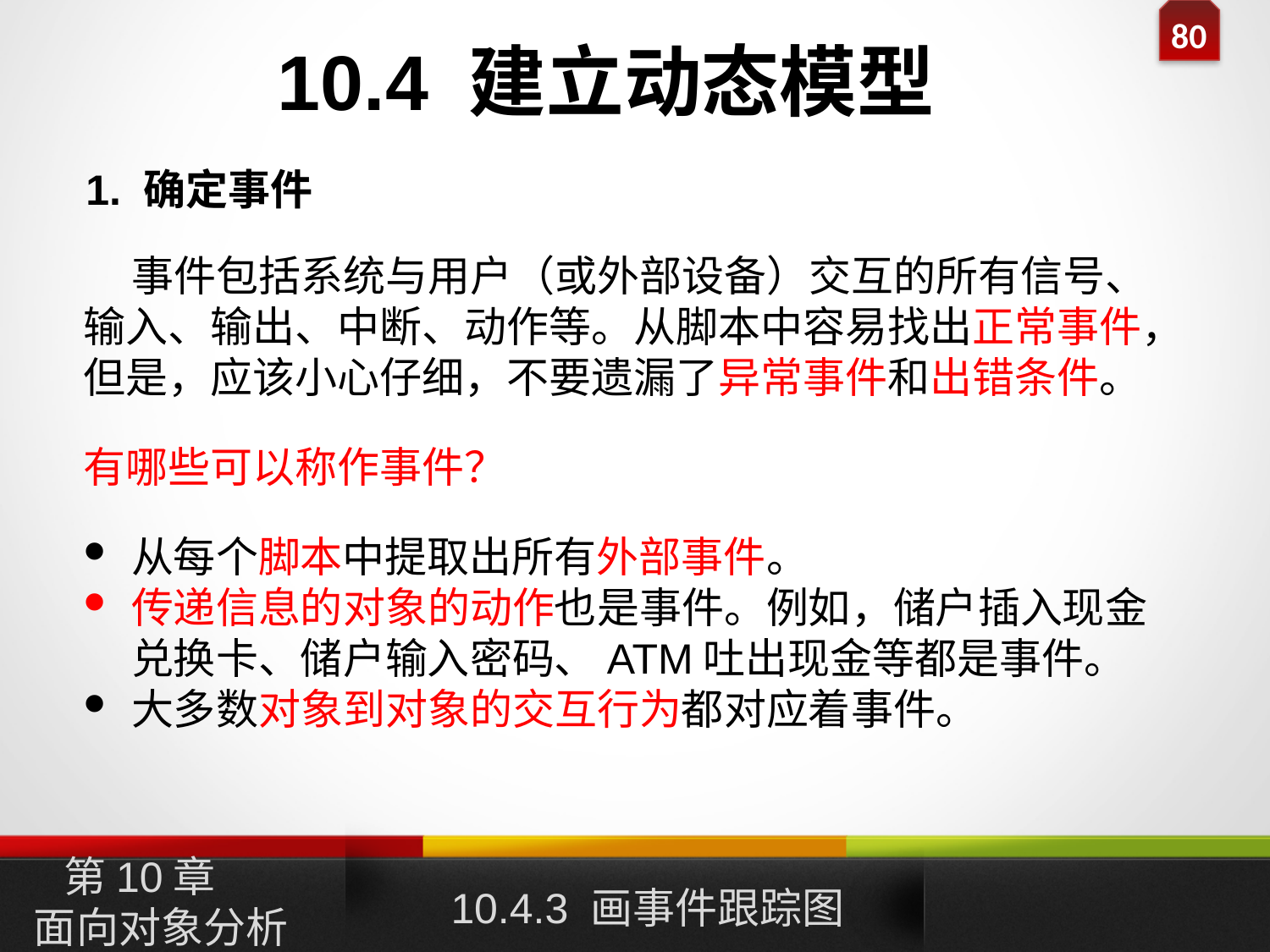

10.4 建立动态模型
1. 确定事件
    事件包括系统与用户（或外部设备）交互的所有信号、输入、输出、中断、动作等。从脚本中容易找出正常事件，但是，应该小心仔细，不要遗漏了异常事件和出错条件。
有哪些可以称作事件？
从每个脚本中提取出所有外部事件。
传递信息的对象的动作也是事件。例如，储户插入现金兑换卡、储户输入密码、ATM吐出现金等都是事件。
大多数对象到对象的交互行为都对应着事件。
10.4.3 画事件跟踪图